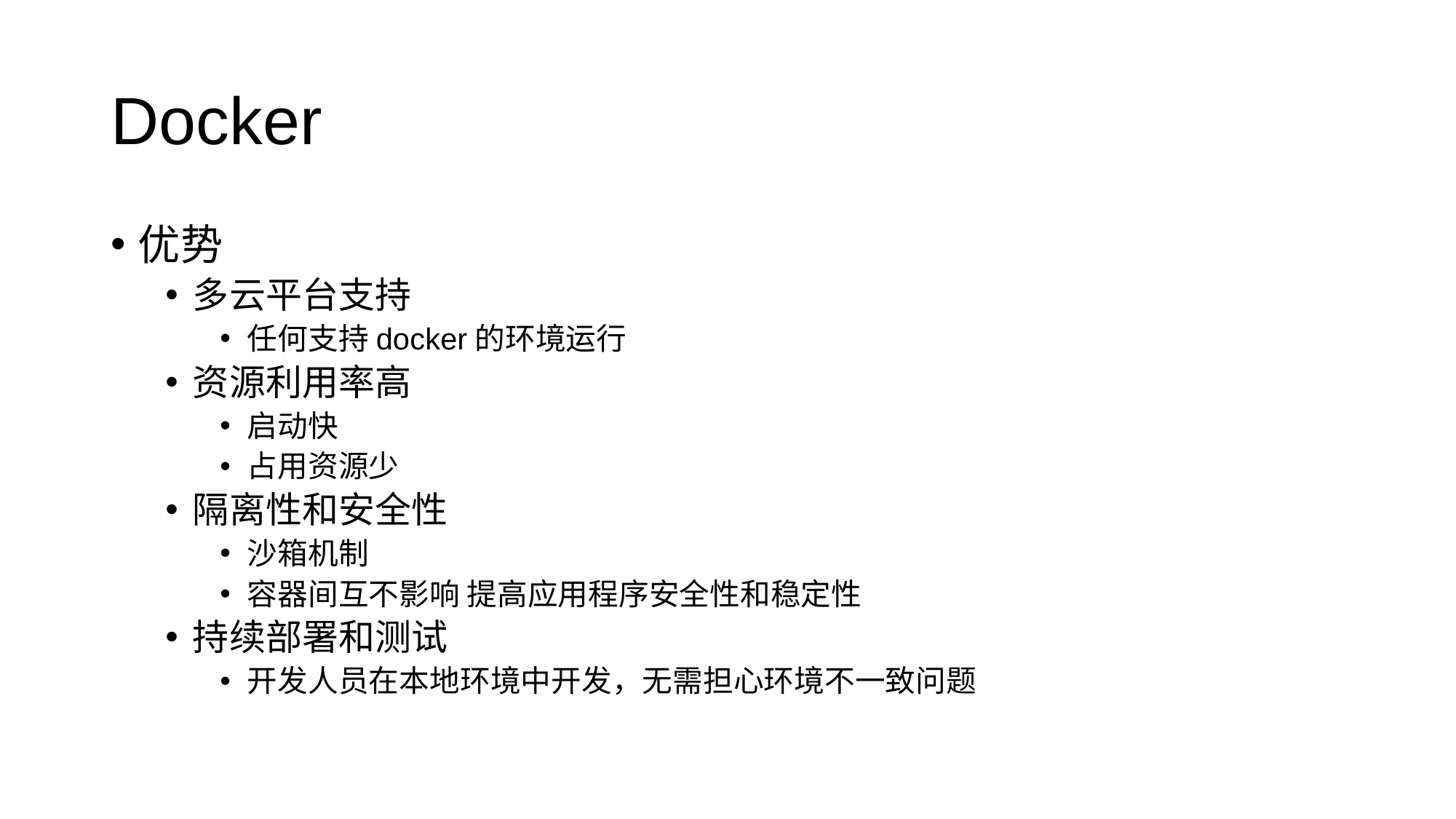

# Docker
优势
多云平台支持
任何支持docker的环境运行
资源利用率高
启动快
占用资源少
隔离性和安全性
沙箱机制
容器间互不影响 提高应用程序安全性和稳定性
持续部署和测试
开发人员在本地环境中开发，无需担心环境不一致问题